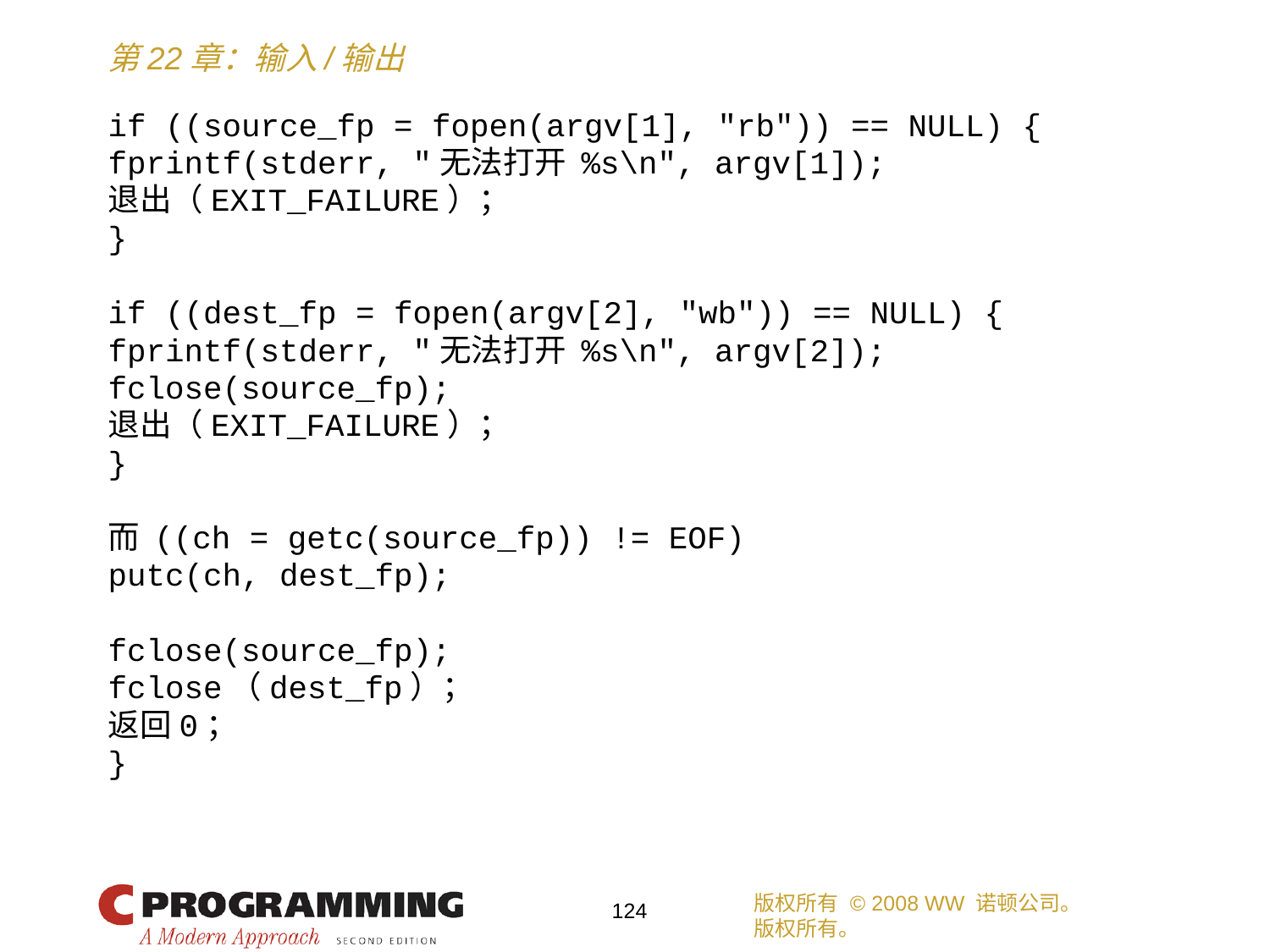

if ((source_fp = fopen(argv[1], "rb")) == NULL) {
fprintf(stderr, "无法打开 %s\n", argv[1]);
退出（EXIT_FAILURE）；
}

if ((dest_fp = fopen(argv[2], "wb")) == NULL) {
fprintf(stderr, "无法打开 %s\n", argv[2]);
fclose(source_fp);
退出（EXIT_FAILURE）；
}

而 ((ch = getc(source_fp)) != EOF)
putc(ch, dest_fp);

fclose(source_fp);
fclose（dest_fp）；
返回0；
}
版权所有 © 2008 WW 诺顿公司。
版权所有。
124